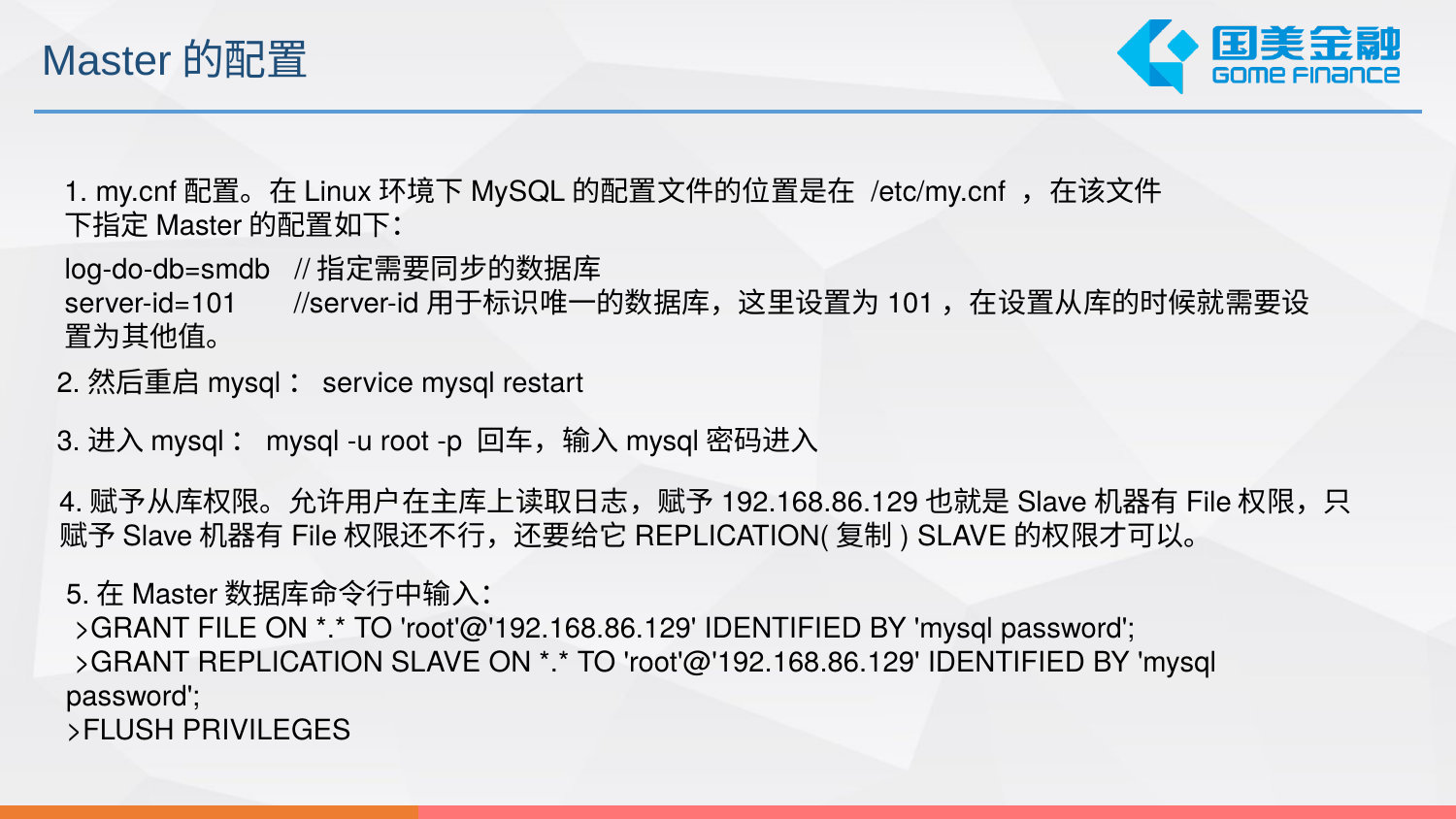

Master的配置

1. my.cnf配置。在Linux环境下MySQL的配置文件的位置是在 /etc/my.cnf ，在该文件下指定Master的配置如下：
log-do-db=smdb   //指定需要同步的数据库
server-id=101       //server-id用于标识唯一的数据库，这里设置为101，在设置从库的时候就需要设置为其他值。
2.然后重启mysql：service mysql restart
3.进入mysql：mysql -u root -p 回车，输入mysql密码进入
4.赋予从库权限。允许用户在主库上读取日志，赋予192.168.86.129也就是Slave机器有File权限，只赋予Slave机器有File权限还不行，还要给它REPLICATION(复制) SLAVE的权限才可以。
5.在Master数据库命令行中输入：
 >GRANT FILE ON *.* TO 'root'@'192.168.86.129' IDENTIFIED BY 'mysql password';
 >GRANT REPLICATION SLAVE ON *.* TO 'root'@'192.168.86.129' IDENTIFIED BY 'mysql password';
>FLUSH PRIVILEGES